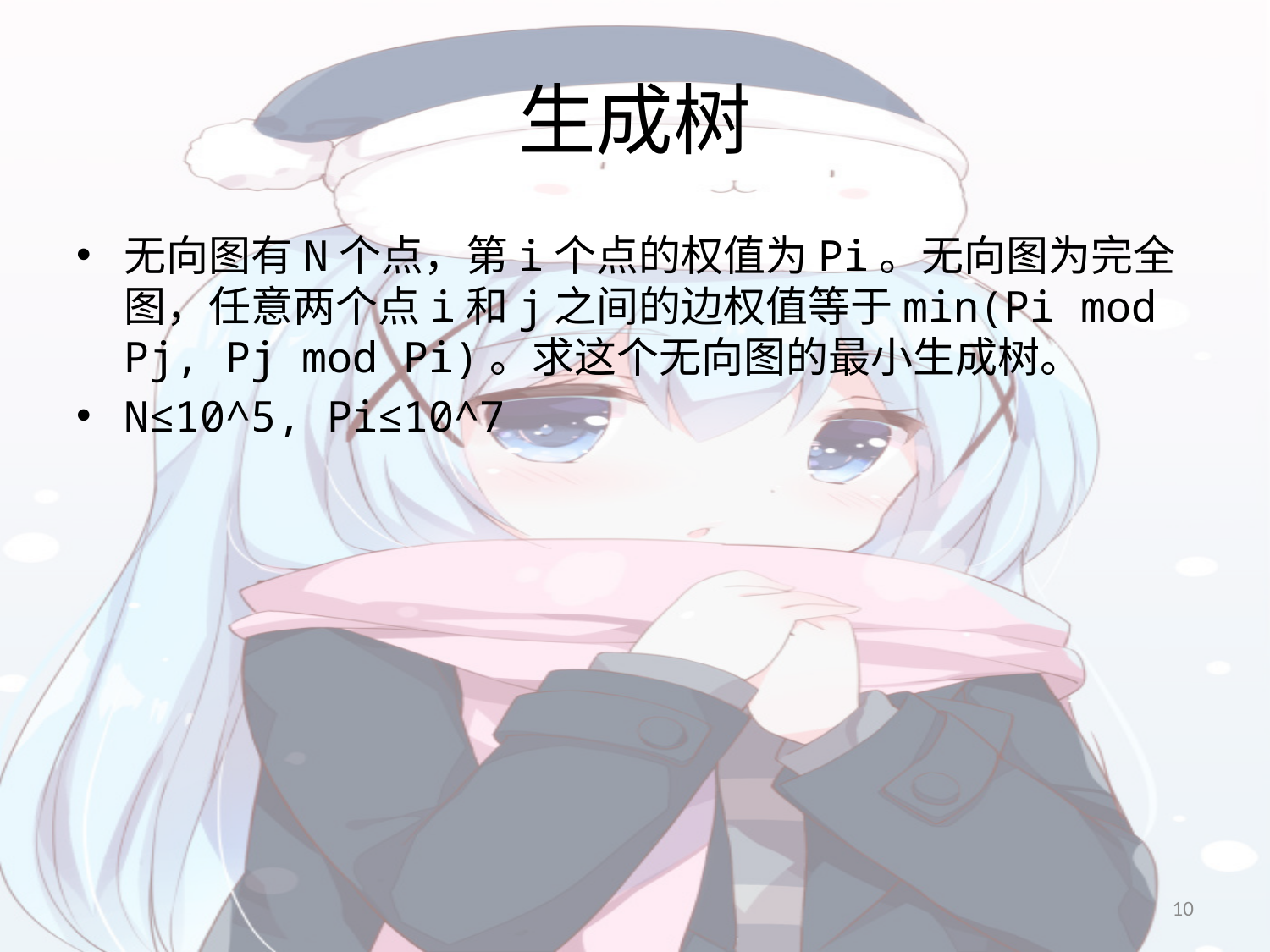

# 生成树
无向图有N个点，第i个点的权值为Pi。无向图为完全图，任意两个点i和j之间的边权值等于min(Pi mod Pj, Pj mod Pi)。求这个无向图的最小生成树。
N≤10^5, Pi≤10^7
10